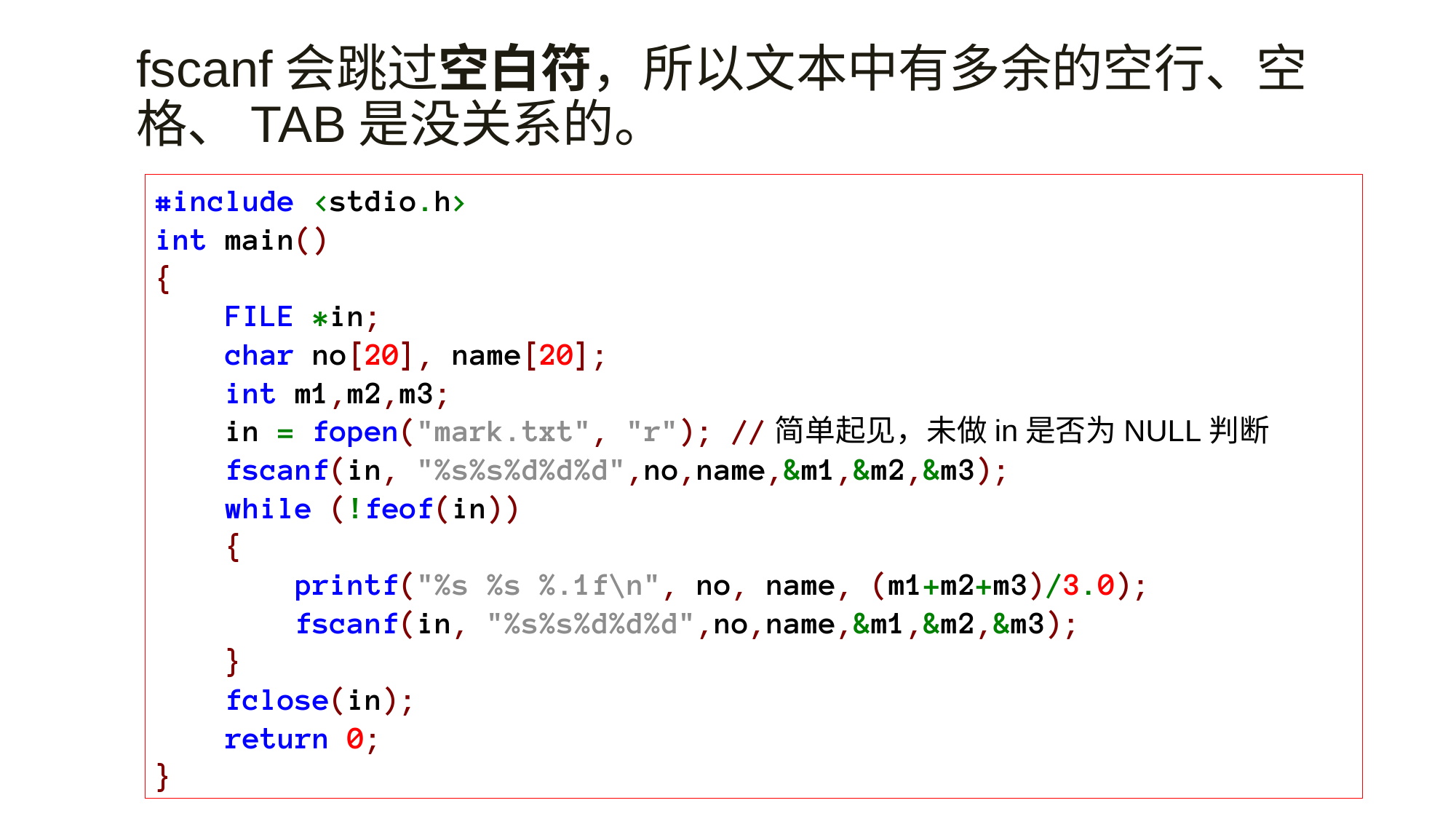

# fscanf会跳过空白符，所以文本中有多余的空行、空格、TAB是没关系的。
#include <stdio.h>
int main()
{
    FILE *in;
    char no[20], name[20];
    int m1,m2,m3;
    in = fopen("mark.txt", "r"); //简单起见，未做in是否为NULL判断
    fscanf(in, "%s%s%d%d%d",no,name,&m1,&m2,&m3);
    while (!feof(in))
    {
        printf("%s %s %.1f\n", no, name, (m1+m2+m3)/3.0);
        fscanf(in, "%s%s%d%d%d",no,name,&m1,&m2,&m3);
    }
    fclose(in);
    return 0;
}